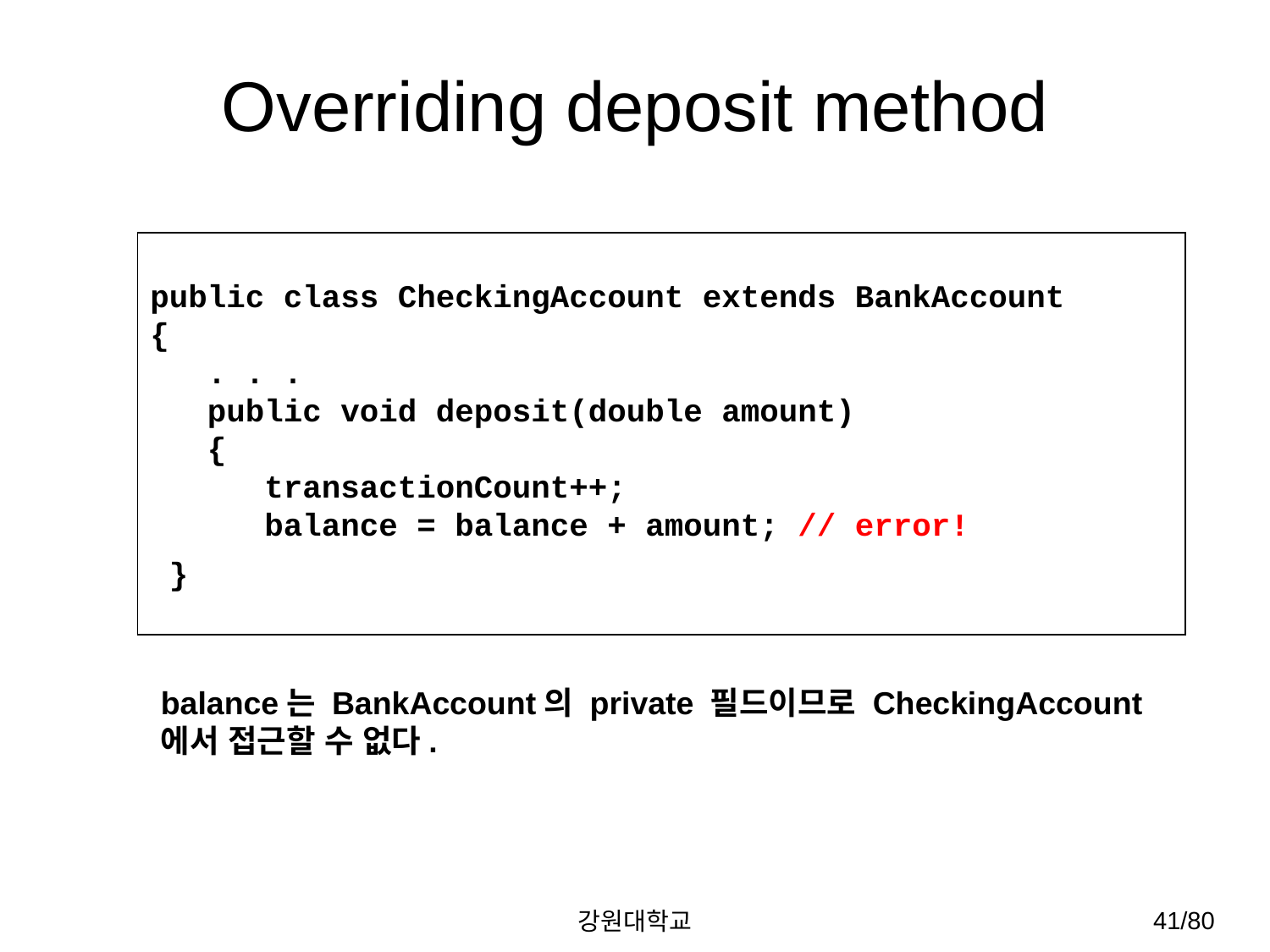

# Overriding deposit method
public class CheckingAccount extends BankAccount
{
   . . .
   public void deposit(double amount)
   {
      transactionCount++;
      balance = balance + amount; // error!
 }
balance는 BankAccount의 private 필드이므로 CheckingAccount에서 접근할 수 없다.
강원대학교